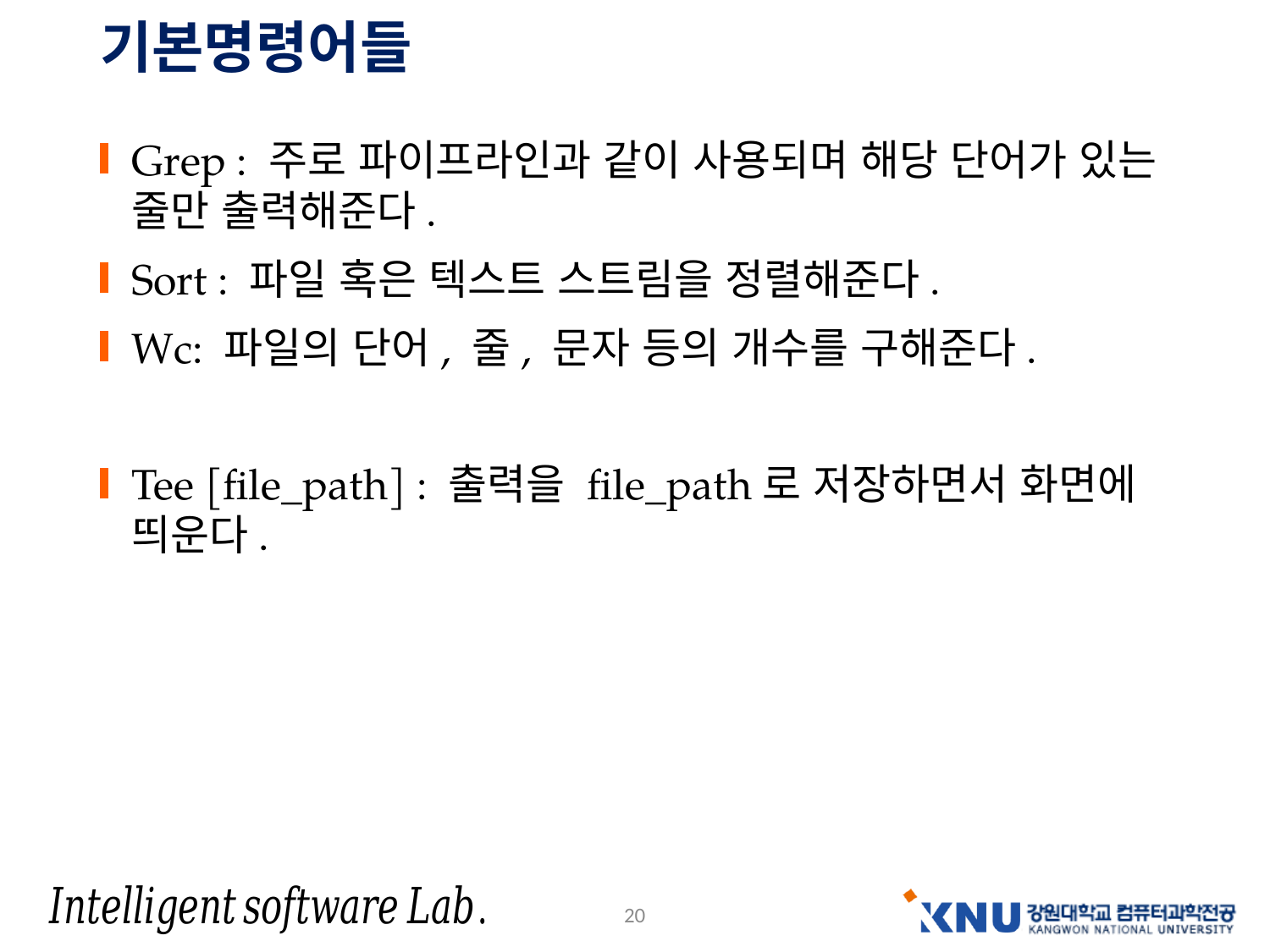

# 기본명령어들
Grep : 주로 파이프라인과 같이 사용되며 해당 단어가 있는 줄만 출력해준다.
Sort : 파일 혹은 텍스트 스트림을 정렬해준다.
Wc: 파일의 단어, 줄, 문자 등의 개수를 구해준다.

Tee [file_path] : 출력을 file_path로 저장하면서 화면에 띄운다.